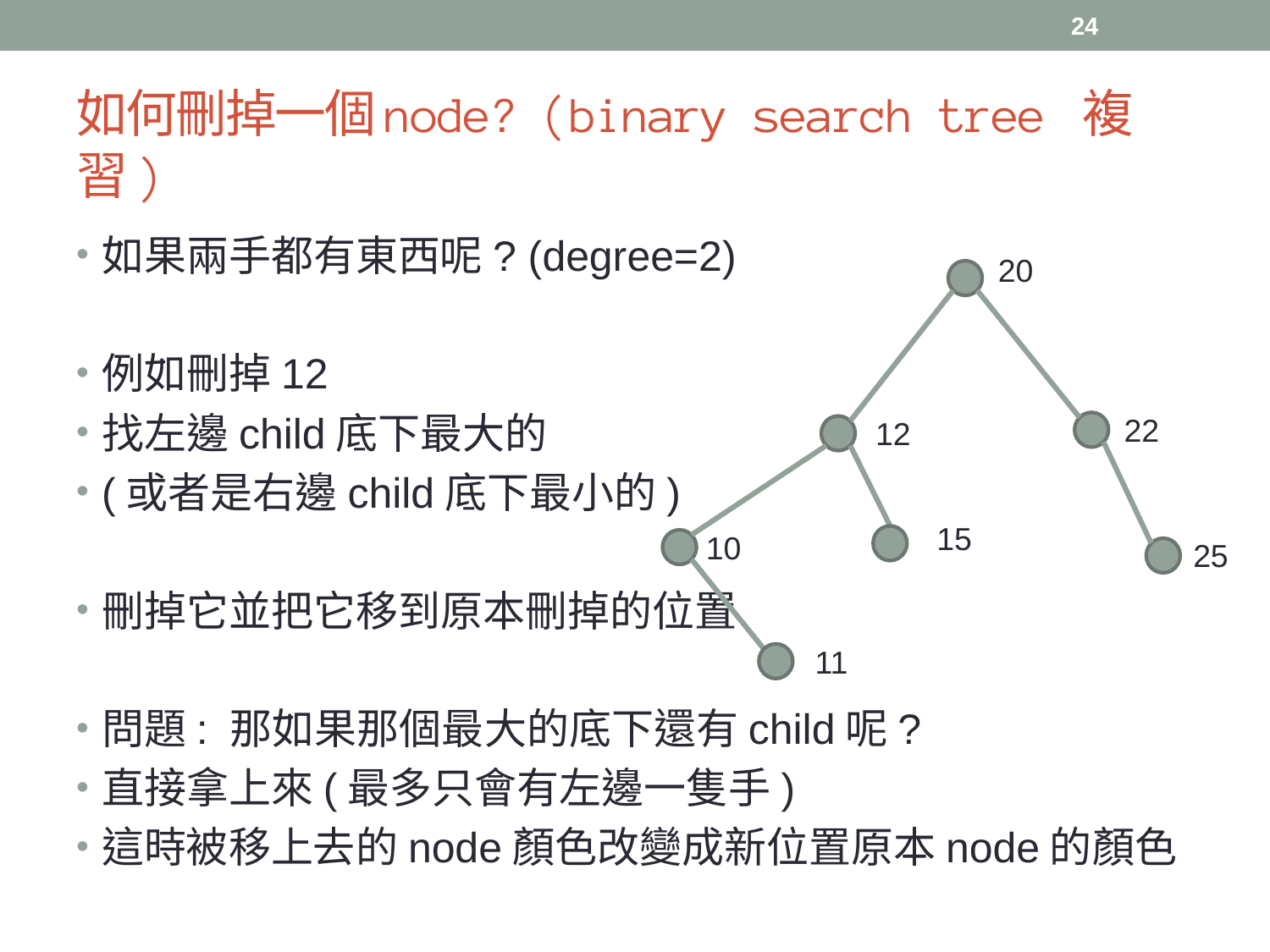

24
# 如何刪掉一個node? (binary search tree 複習)
如果兩手都有東西呢? (degree=2)

例如刪掉12
找左邊child底下最大的
(或者是右邊child底下最小的)

刪掉它並把它移到原本刪掉的位置

問題: 那如果那個最大的底下還有child呢?
直接拿上來(最多只會有左邊一隻手)
這時被移上去的node顏色改變成新位置原本node的顏色

20

22
12

15
10

25

11